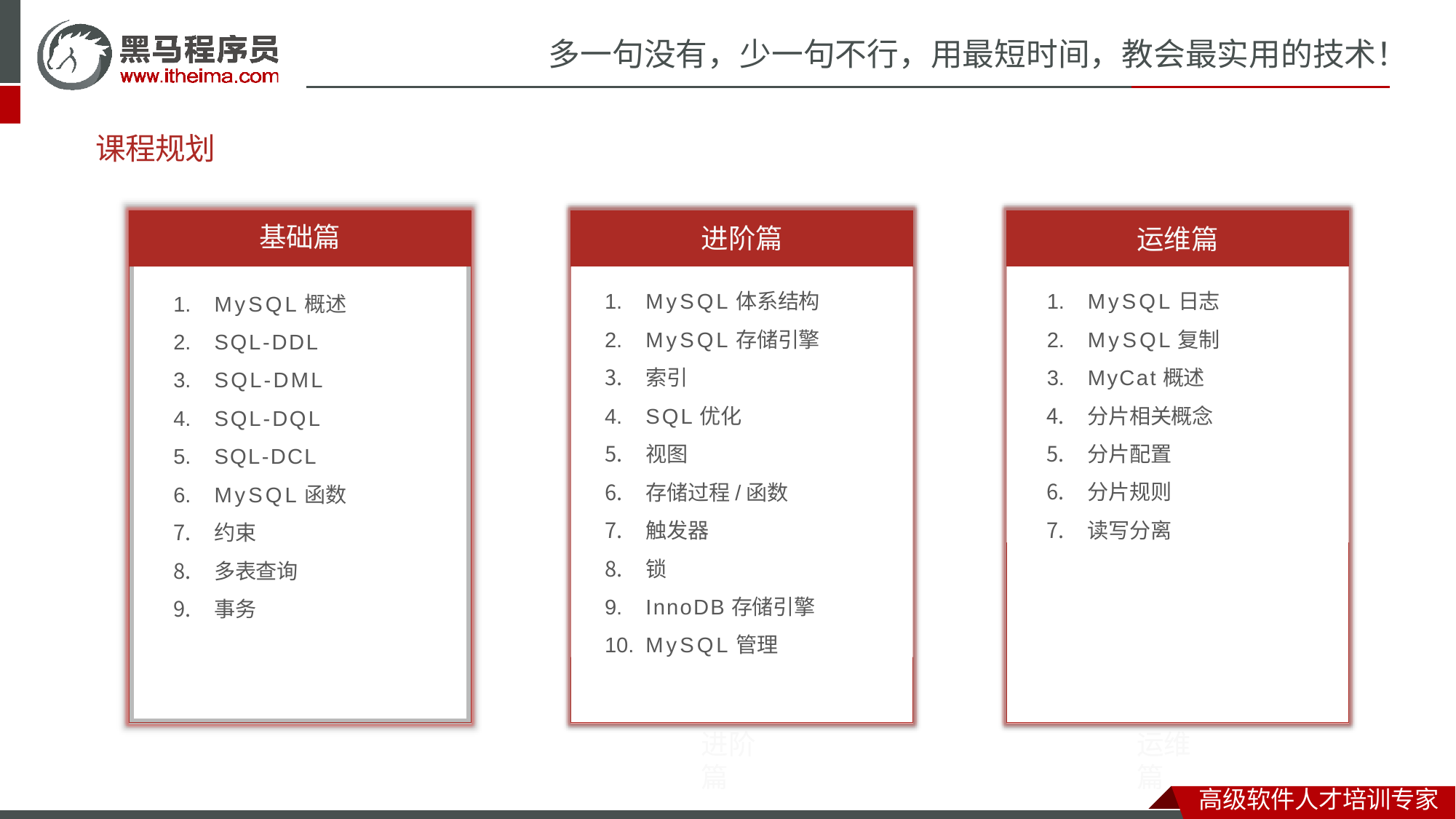

# 多一句没有，少一句不行，用最短时间，教会最实用的技术！

课程规划

基础篇
进阶篇
运维篇

进阶篇

进阶篇
运维篇

运维篇

MySQL体系结构
MySQL存储引擎
索引
SQL优化
视图
存储过程/函数
触发器
锁
InnoDB存储引擎
MySQL管理

MySQL日志
MySQL复制
MyCat概述
分片相关概念
分片配置
分片规则
读写分离
MySQL概述
SQL-DDL
SQL-DML
SQL-DQL
SQL-DCL
MySQL函数
约束
多表查询
事务
高级软件人才培训专家